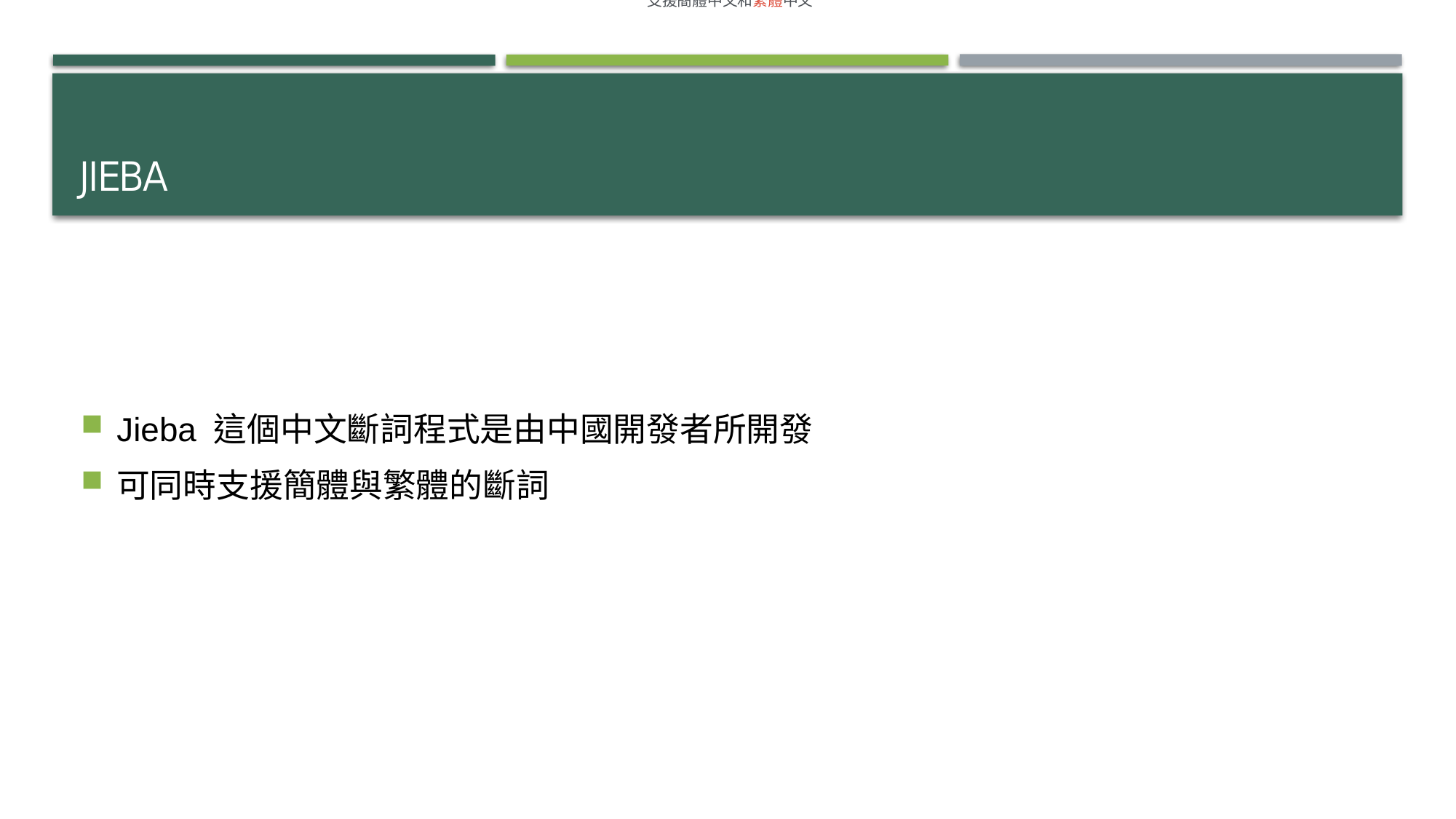

支援簡體中文和繁體中文
# jieba
Jieba 這個中文斷詞程式是由中國開發者所開發
可同時支援簡體與繁體的斷詞